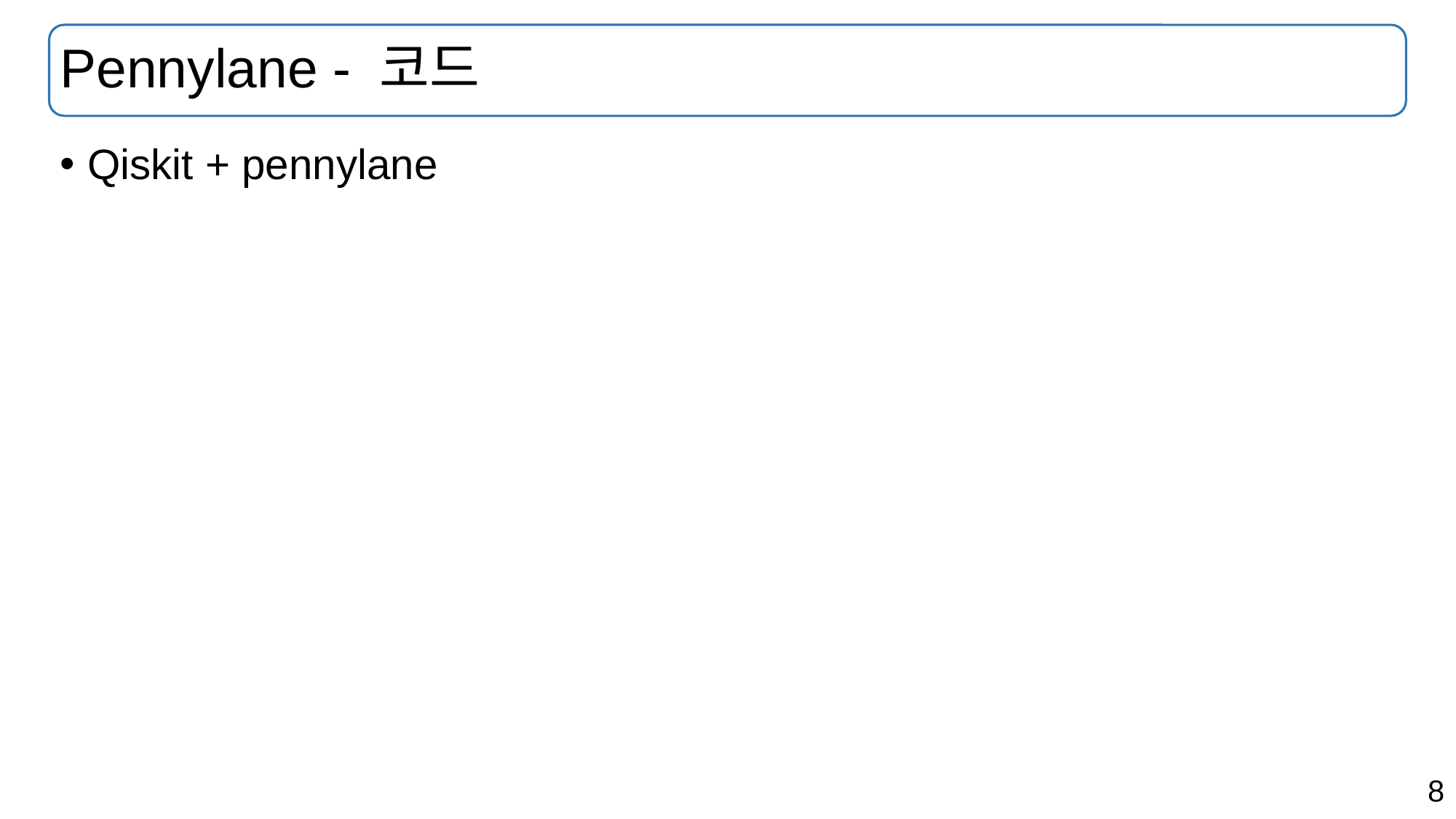

# Pennylane - 코드
Qiskit + pennylane